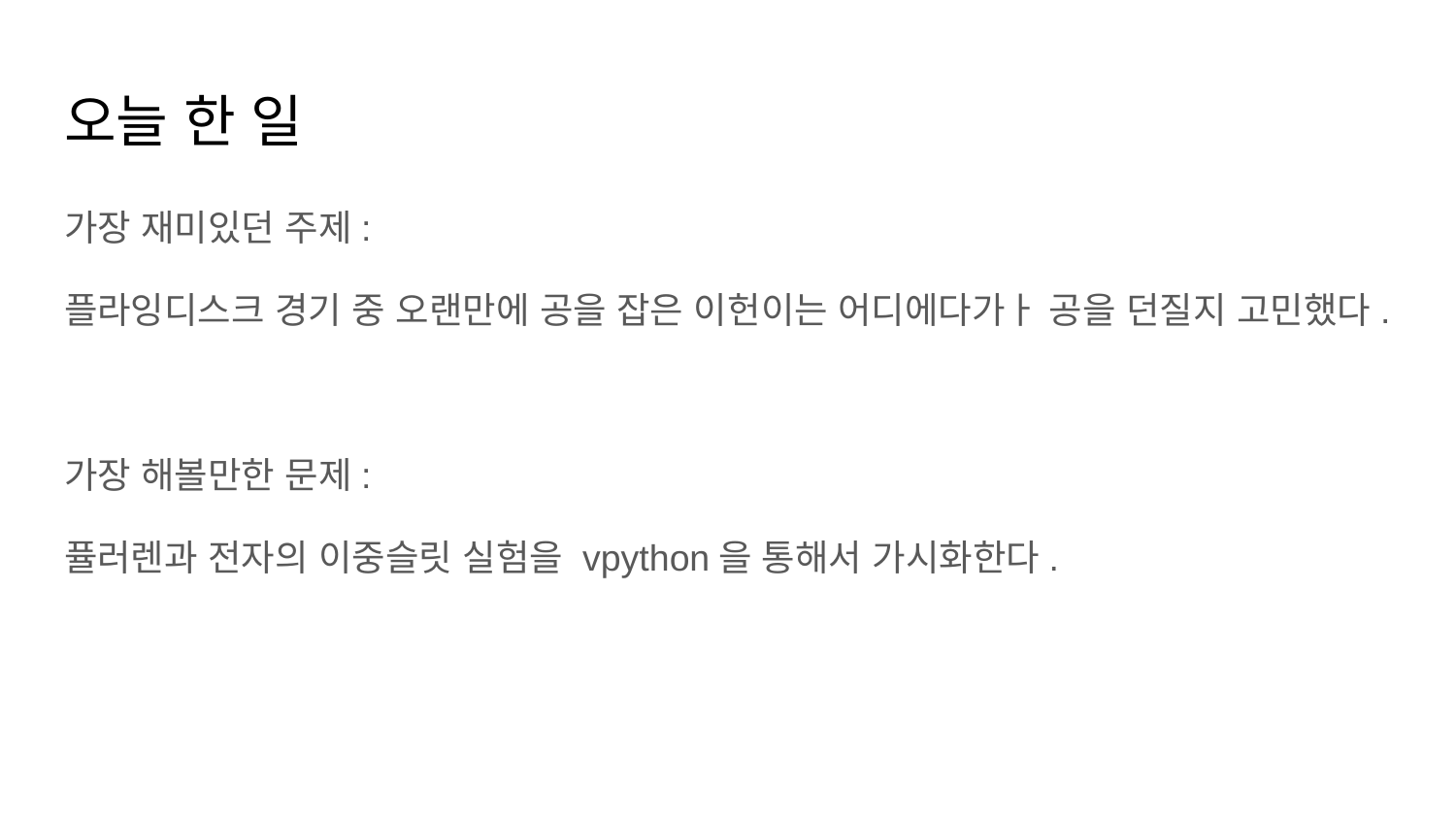

# 오늘 한 일
가장 재미있던 주제:
플라잉디스크 경기 중 오랜만에 공을 잡은 이헌이는 어디에다가ㅏ 공을 던질지 고민했다.

가장 해볼만한 문제:
퓰러렌과 전자의 이중슬릿 실험을 vpython을 통해서 가시화한다.